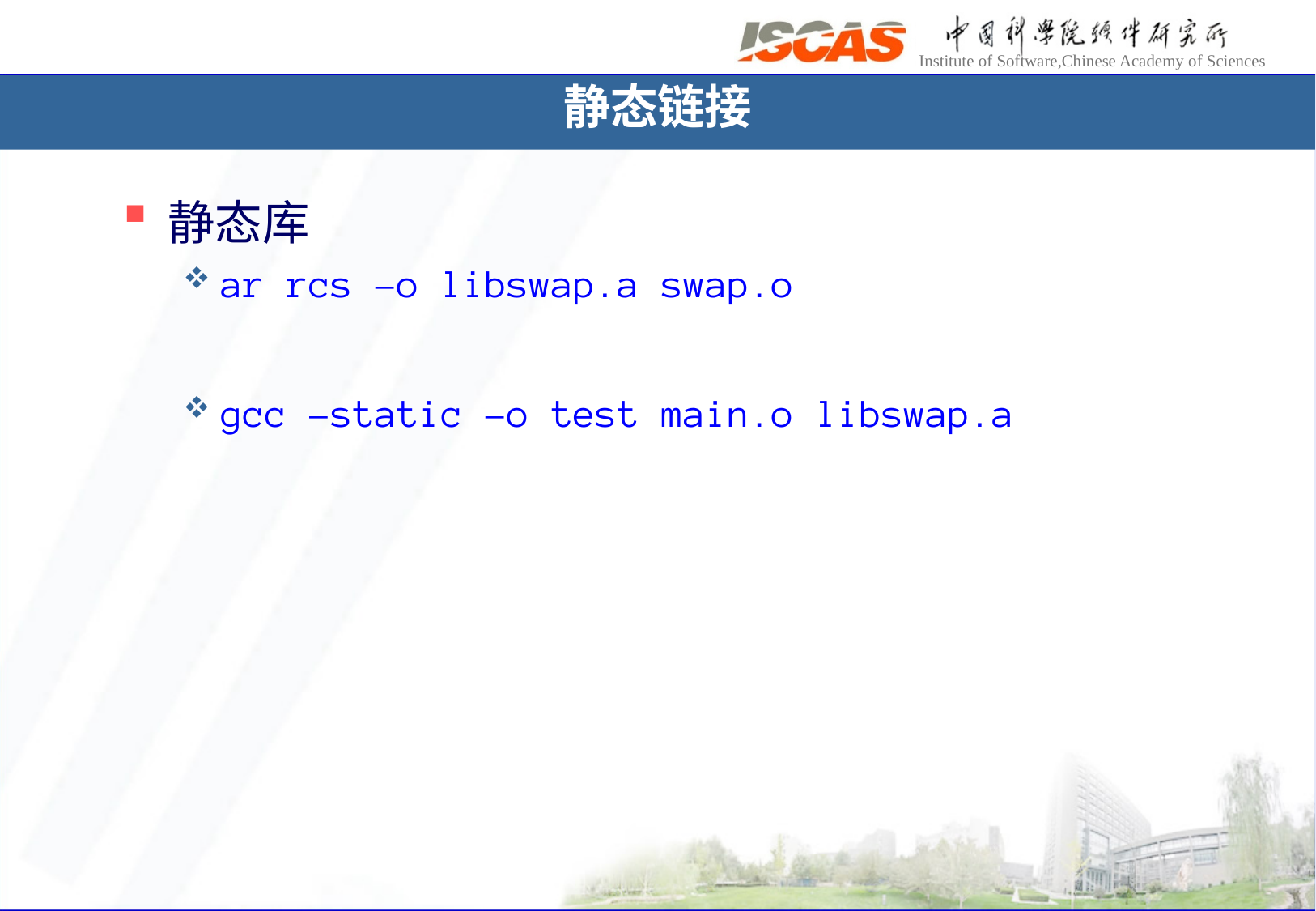

静态链接
静态库
ar rcs –o libswap.a swap.o

gcc –static –o test main.o libswap.a